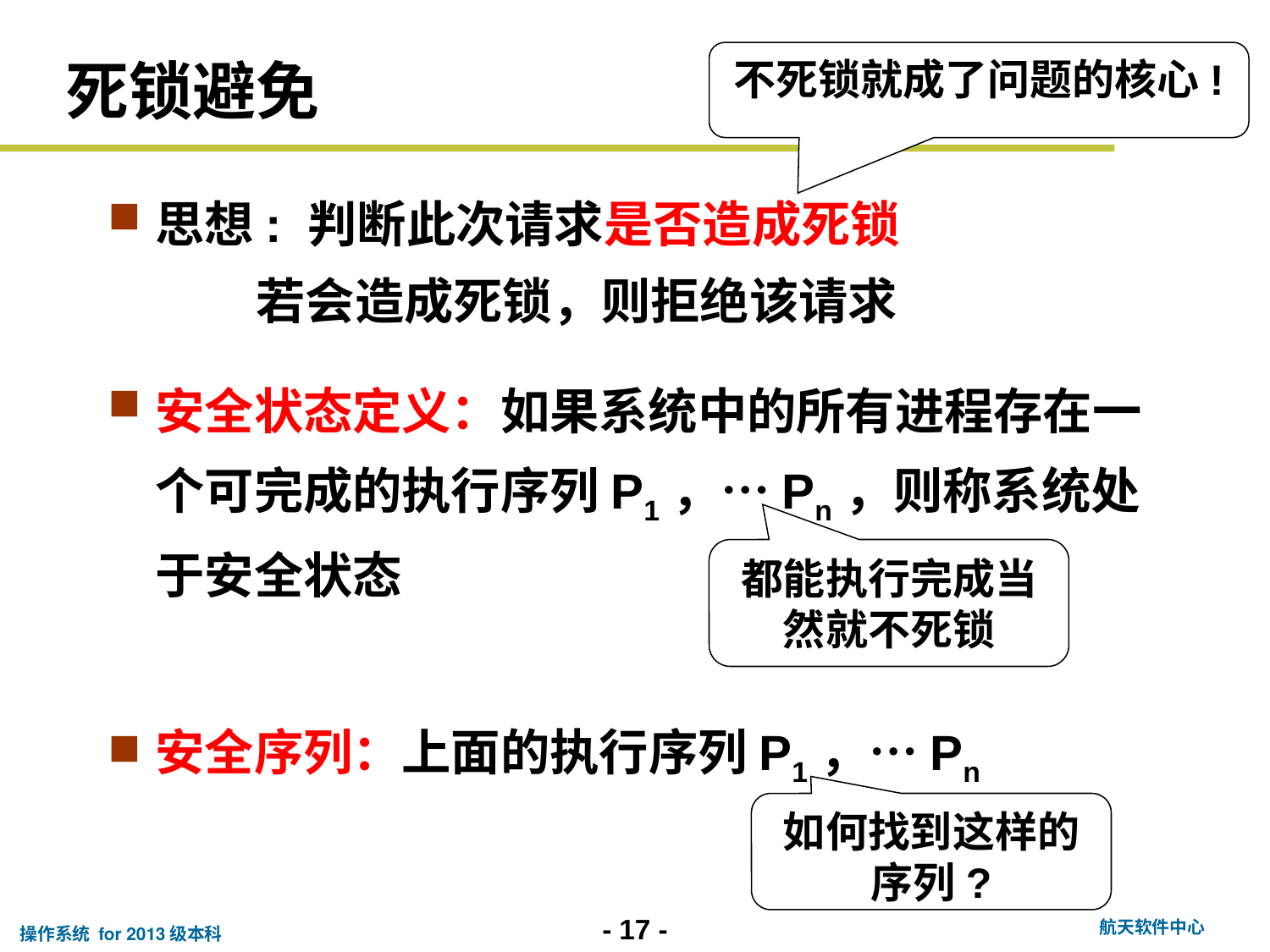

# 死锁避免
不死锁就成了问题的核心!
思想: 判断此次请求是否造成死锁
         若会造成死锁，则拒绝该请求
安全状态定义：如果系统中的所有进程存在一个可完成的执行序列P1，…Pn，则称系统处于安全状态
都能执行完成当然就不死锁
安全序列：上面的执行序列P1，…Pn
如何找到这样的序列?